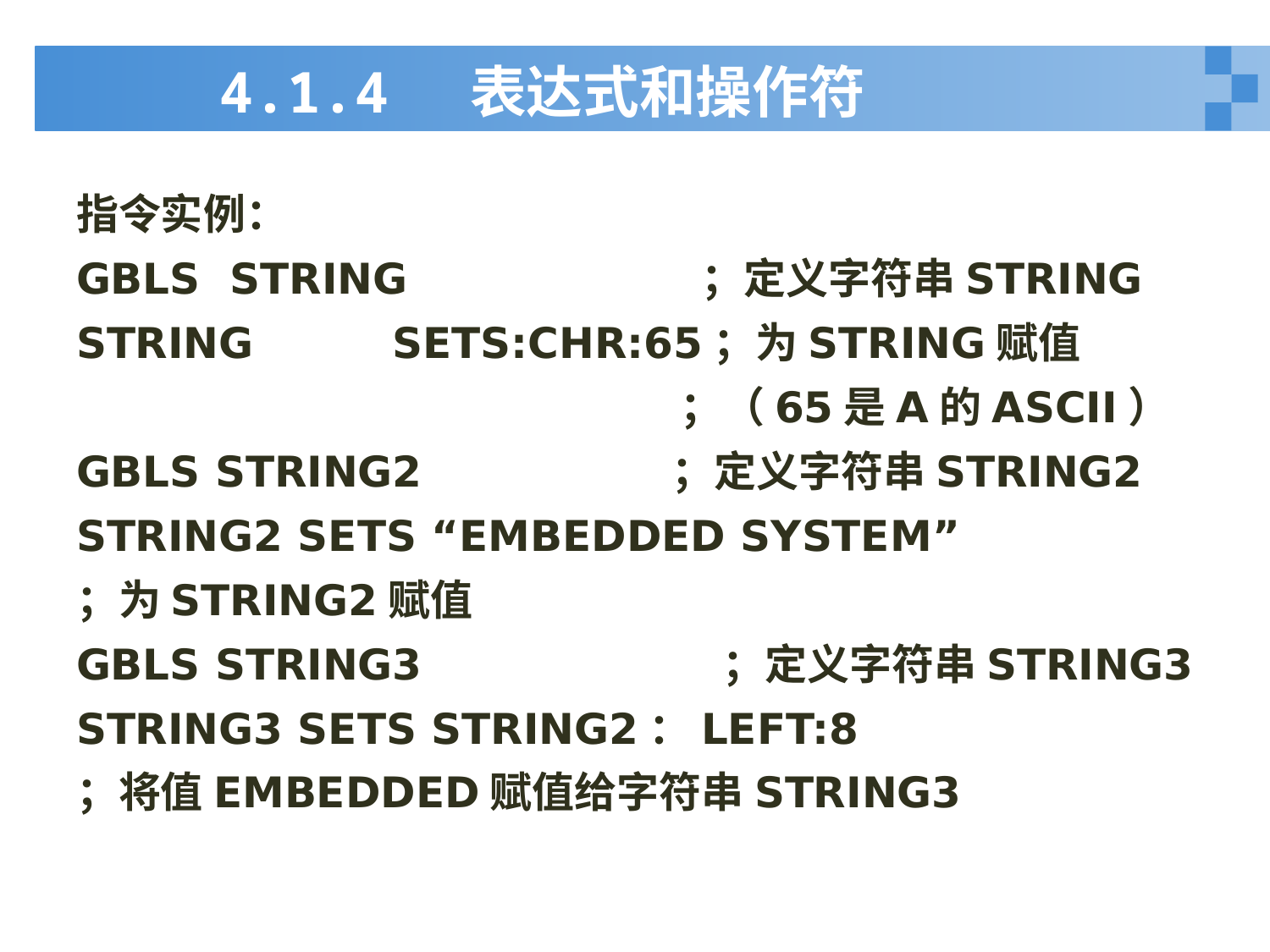

# 4.1.4  表达式和操作符
指令实例：
GBLS  STRING		    ；定义字符串STRING
STRING	 SETS:CHR:65；为STRING赋值
					    ；（65是A的ASCII）
GBLS STRING2		  ；定义字符串STRING2
STRING2 SETS “EMBEDDED SYSTEM”
；为STRING2赋值
GBLS STRING3	              ；定义字符串STRING3
STRING3 SETS STRING2：LEFT:8
；将值EMBEDDED赋值给字符串STRING3